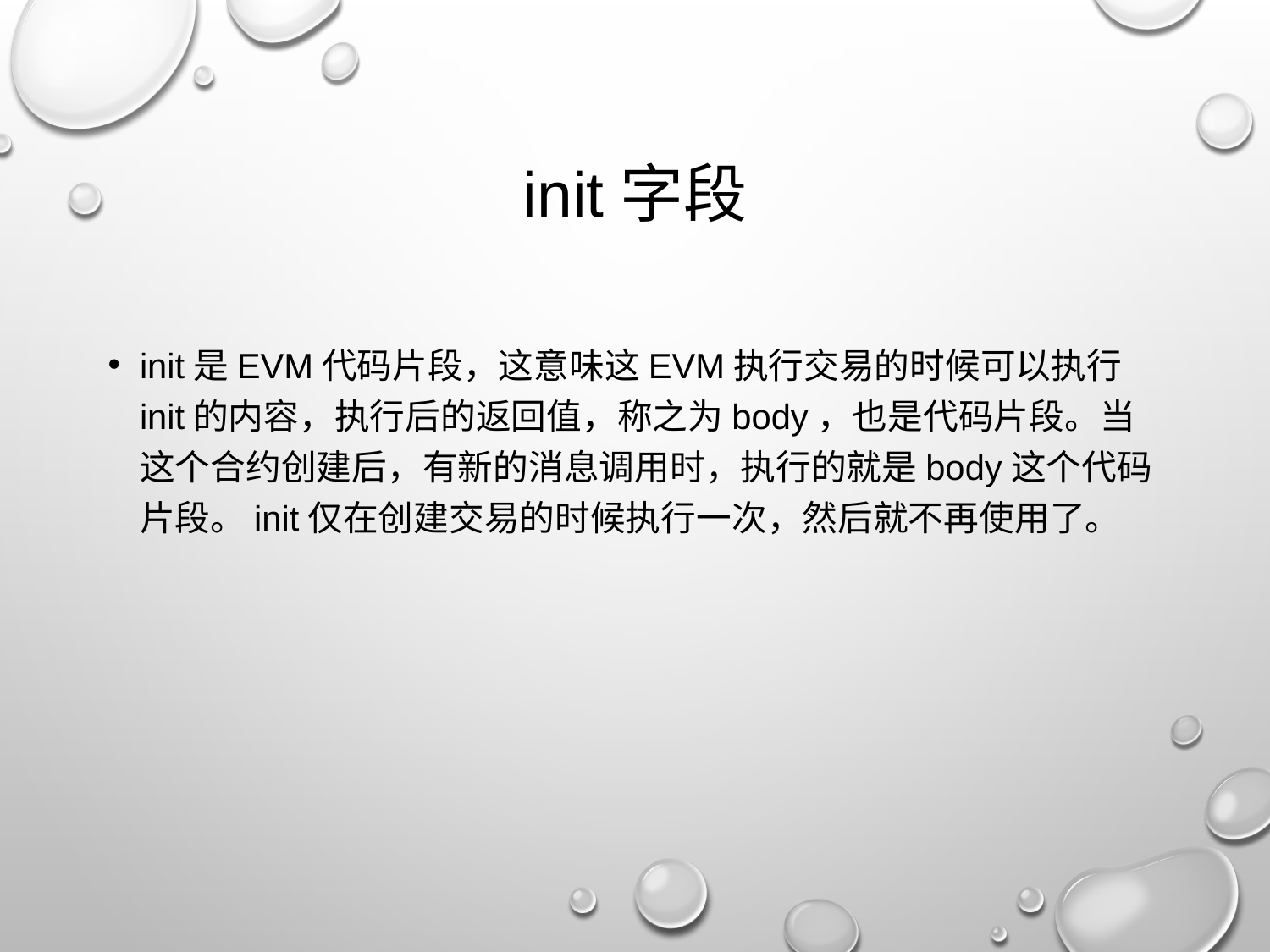

# init字段
init是EVM代码片段，这意味这EVM执行交易的时候可以执行init的内容，执行后的返回值，称之为body，也是代码片段。当这个合约创建后，有新的消息调用时，执行的就是body这个代码片段。init仅在创建交易的时候执行一次，然后就不再使用了。